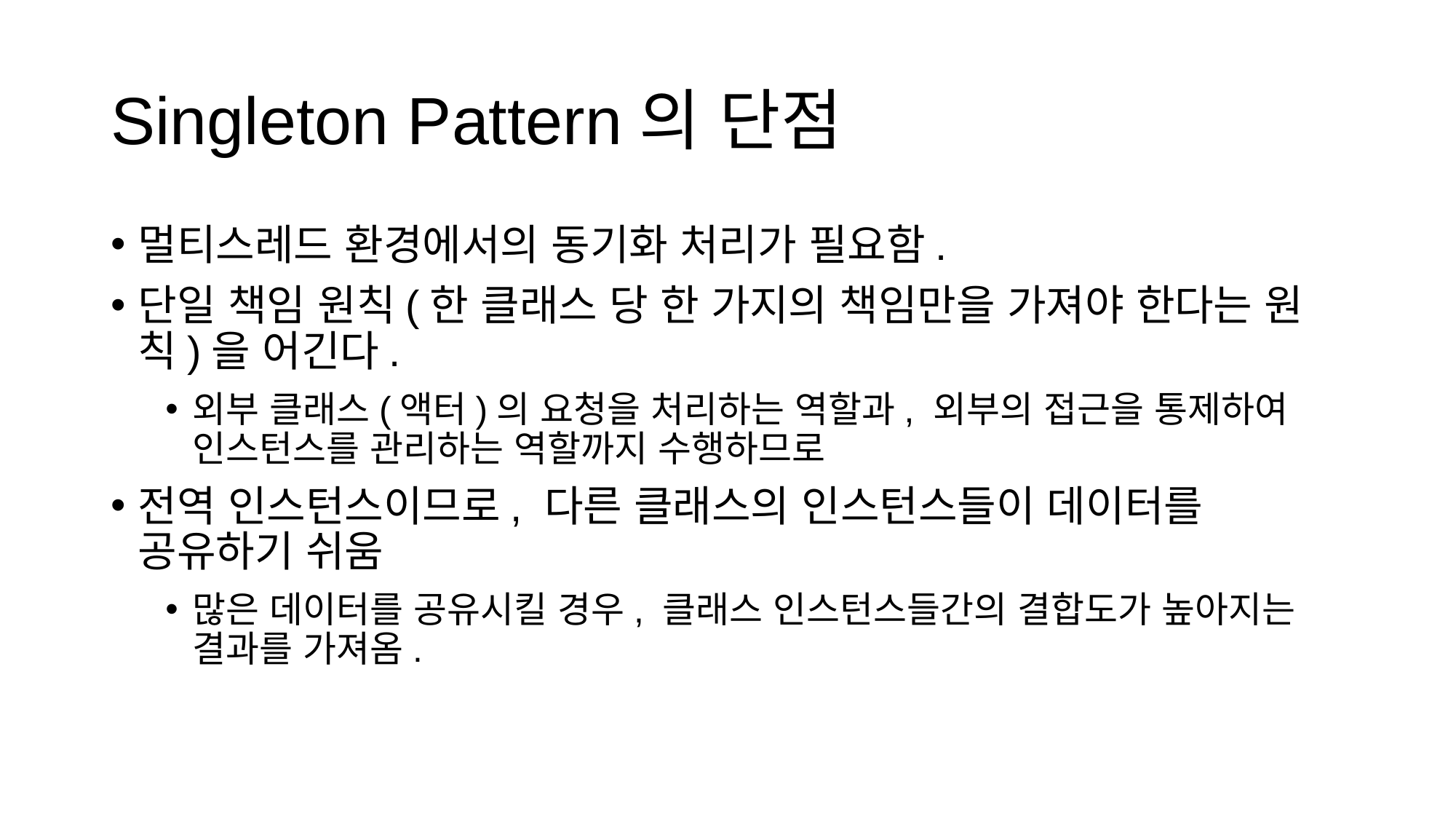

# Singleton Pattern의 단점
멀티스레드 환경에서의 동기화 처리가 필요함.
단일 책임 원칙(한 클래스 당 한 가지의 책임만을 가져야 한다는 원칙)을 어긴다.
외부 클래스(액터)의 요청을 처리하는 역할과, 외부의 접근을 통제하여 인스턴스를 관리하는 역할까지 수행하므로
전역 인스턴스이므로, 다른 클래스의 인스턴스들이 데이터를 공유하기 쉬움
많은 데이터를 공유시킬 경우, 클래스 인스턴스들간의 결합도가 높아지는 결과를 가져옴.